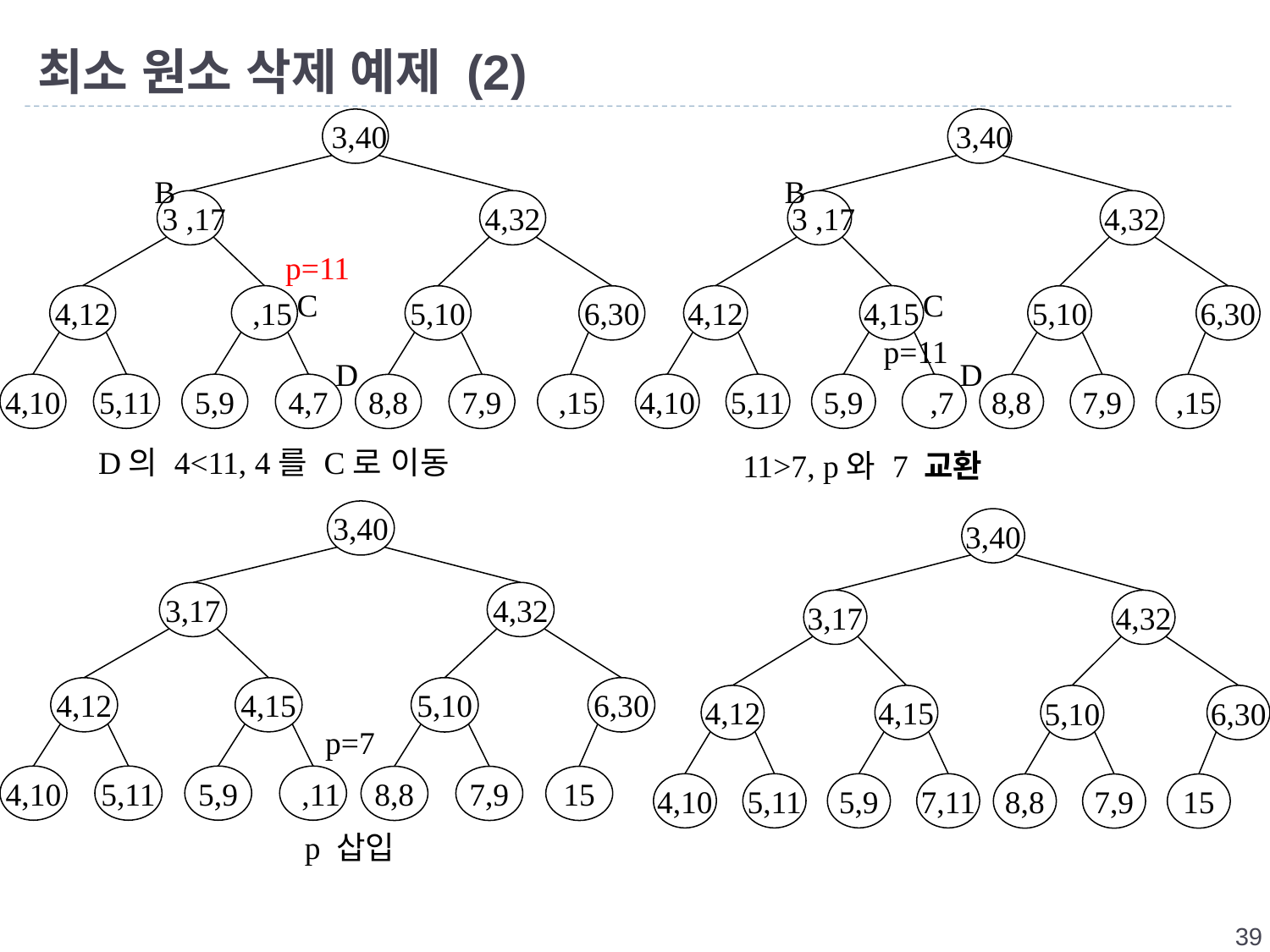

# 최소 원소 삭제 예제 (2)
 3,40
 3 ,17
4,32
4,12
  ,15
5,10
6,30
4,10
5,11
5,9
4,7
8,8
7,9
  ,15
B
C
D
 3,40
 3 ,17
4,32
4,12
4,15
5,10
6,30
4,10
5,11
5,9
  ,7
8,8
7,9
  ,15
B
C
D

p=11
p=11
D의 4<11, 4를 C로 이동
11>7, p와 7 교환
3,40
3,17
4,32
4,12
4,15
5,10
6,30
4,10
5,11
5,9
  ,11
8,8
7,9
15
3,40
3,17
4,32
4,12
4,15
5,10
6,30
4,10
5,11
5,9
7,11
8,8
7,9
15
p=7
p 삽입
39